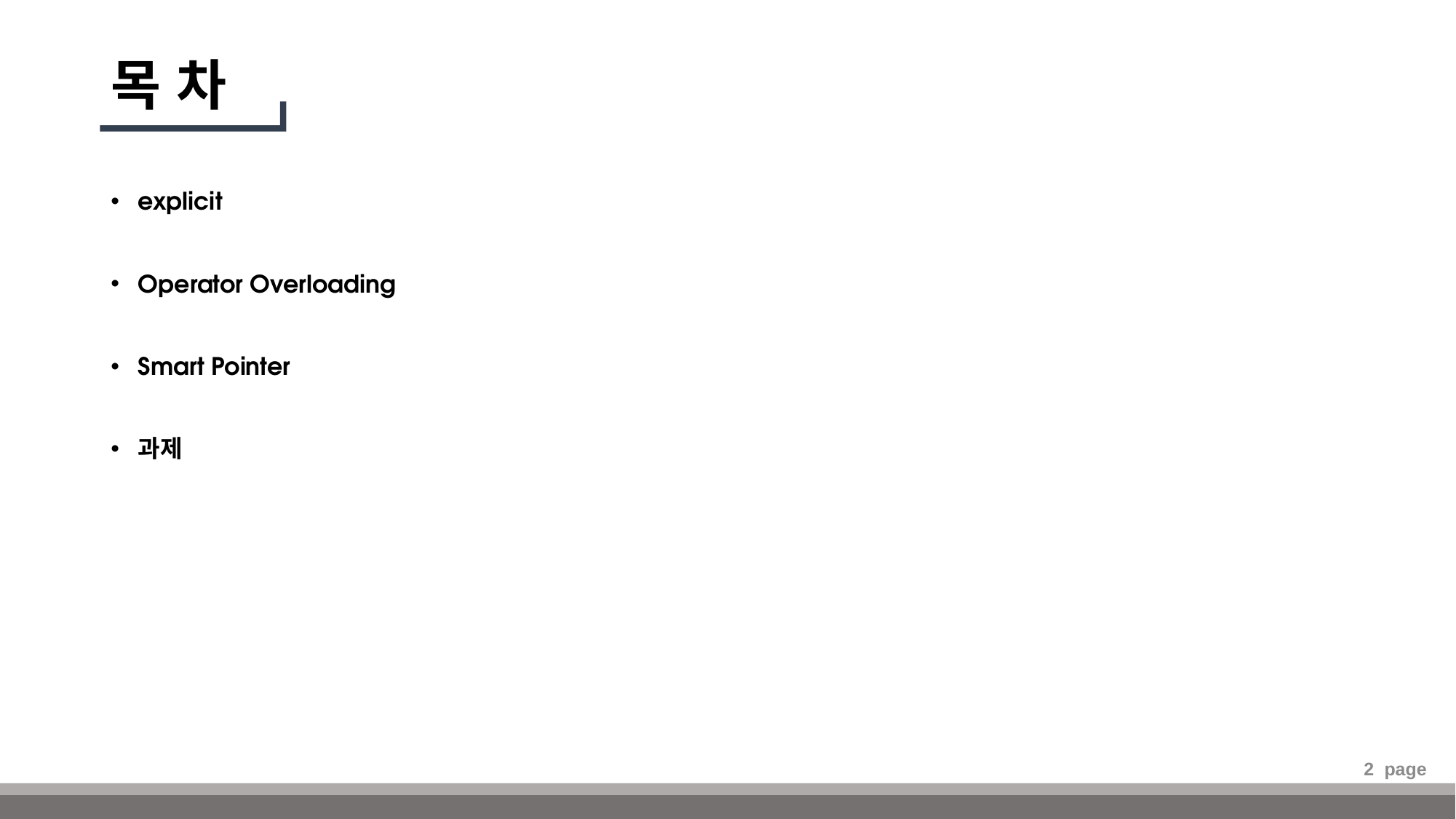

# 목 차

explicit

Operator Overloading

Smart Pointer

과제

2